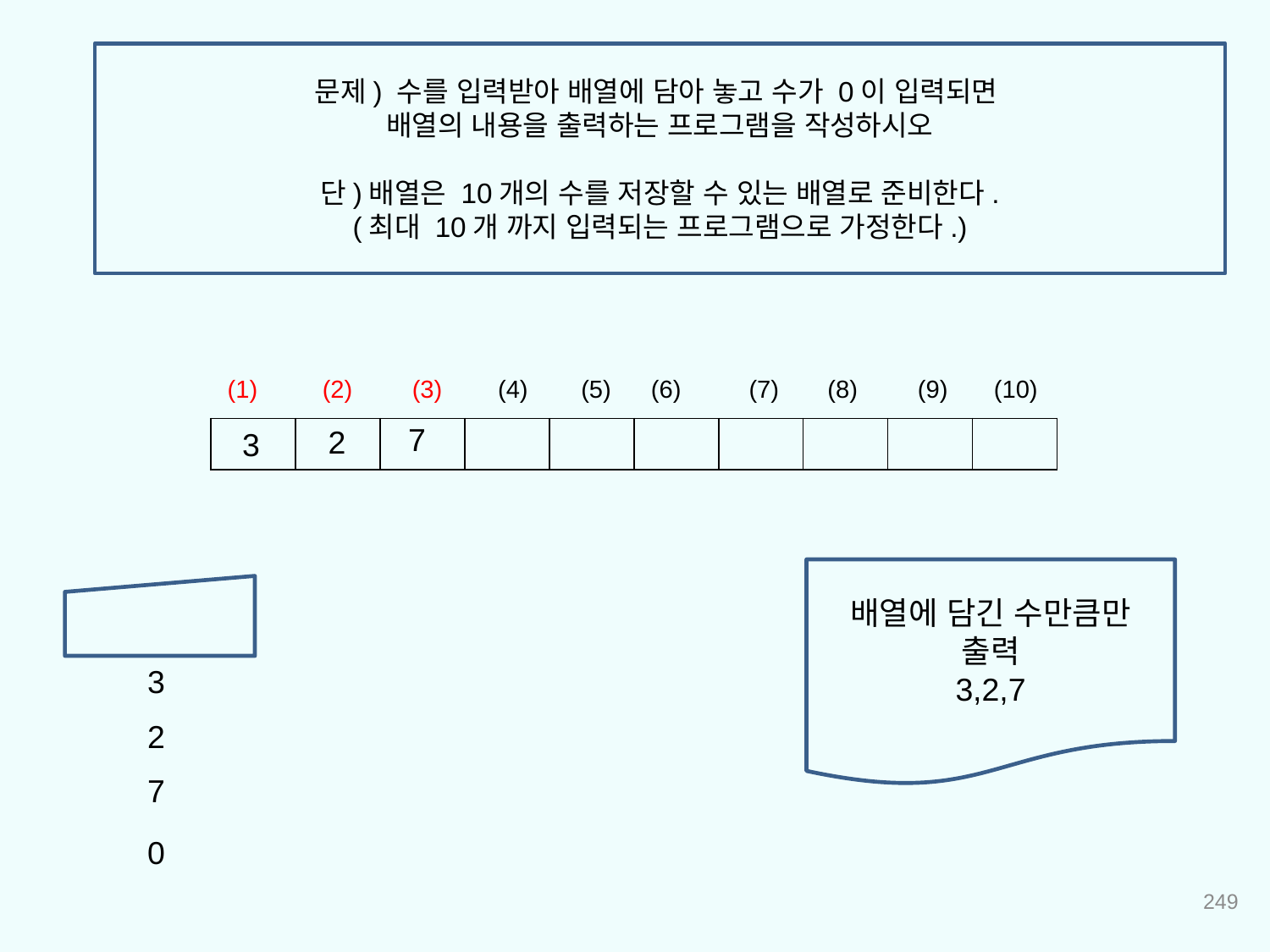

문제) 수를 입력받아 배열에 담아 놓고 수가 0이 입력되면
배열의 내용을 출력하는 프로그램을 작성하시오

단)배열은 10개의 수를 저장할 수 있는 배열로 준비한다.
(최대 10개 까지 입력되는 프로그램으로 가정한다.)
(1)
(2)
(3)
(4)
(5)
(6)
(7)
(8)
(9)
(10)
7
2
|  |  |  |  |  |  |  |  |  |  |
| --- | --- | --- | --- | --- | --- | --- | --- | --- | --- |
3
배열에 담긴 수만큼만
출력
3,2,7

3
2
7
0
249